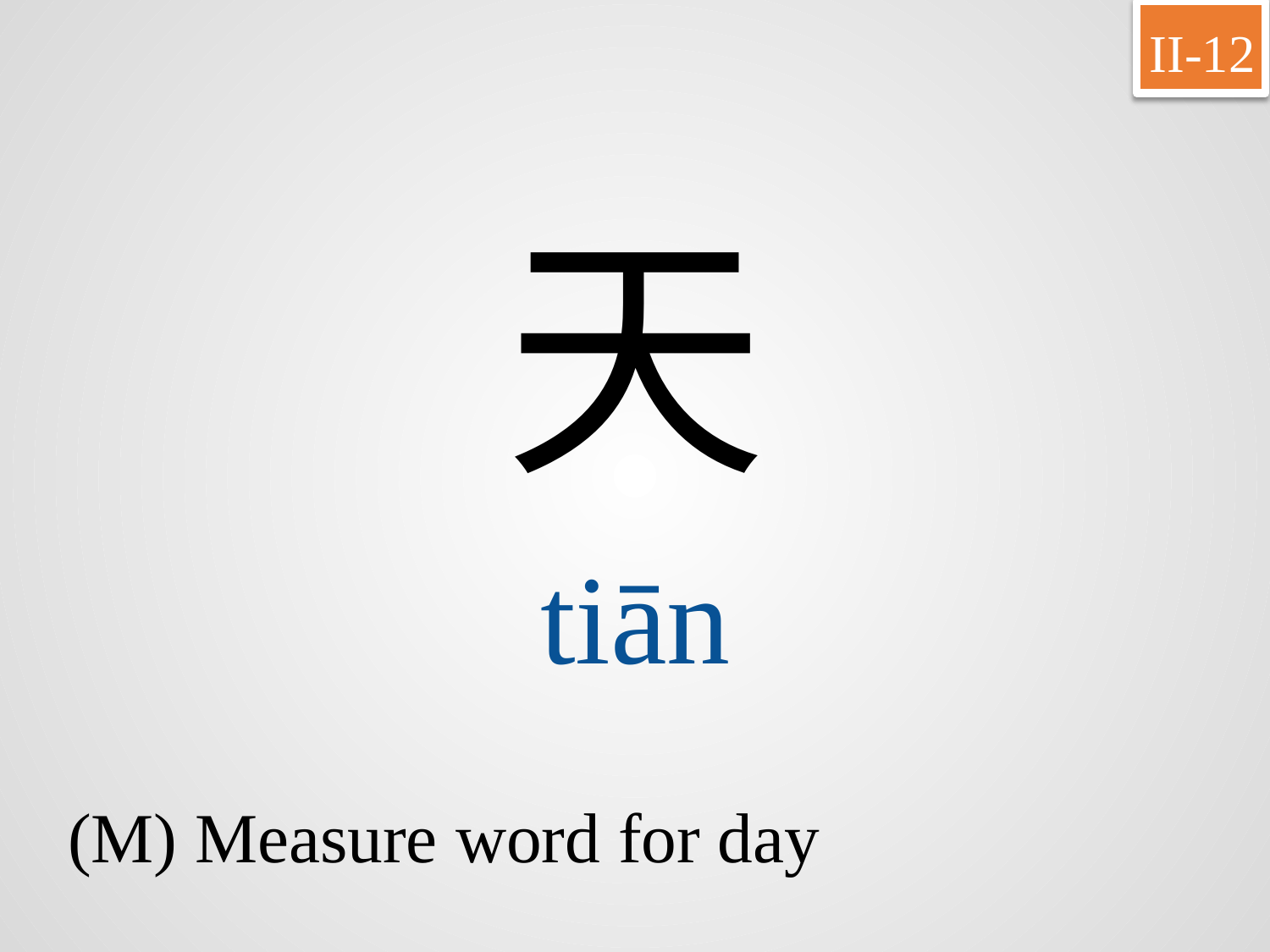

II-12

天
tiān
(M) Measure word for day